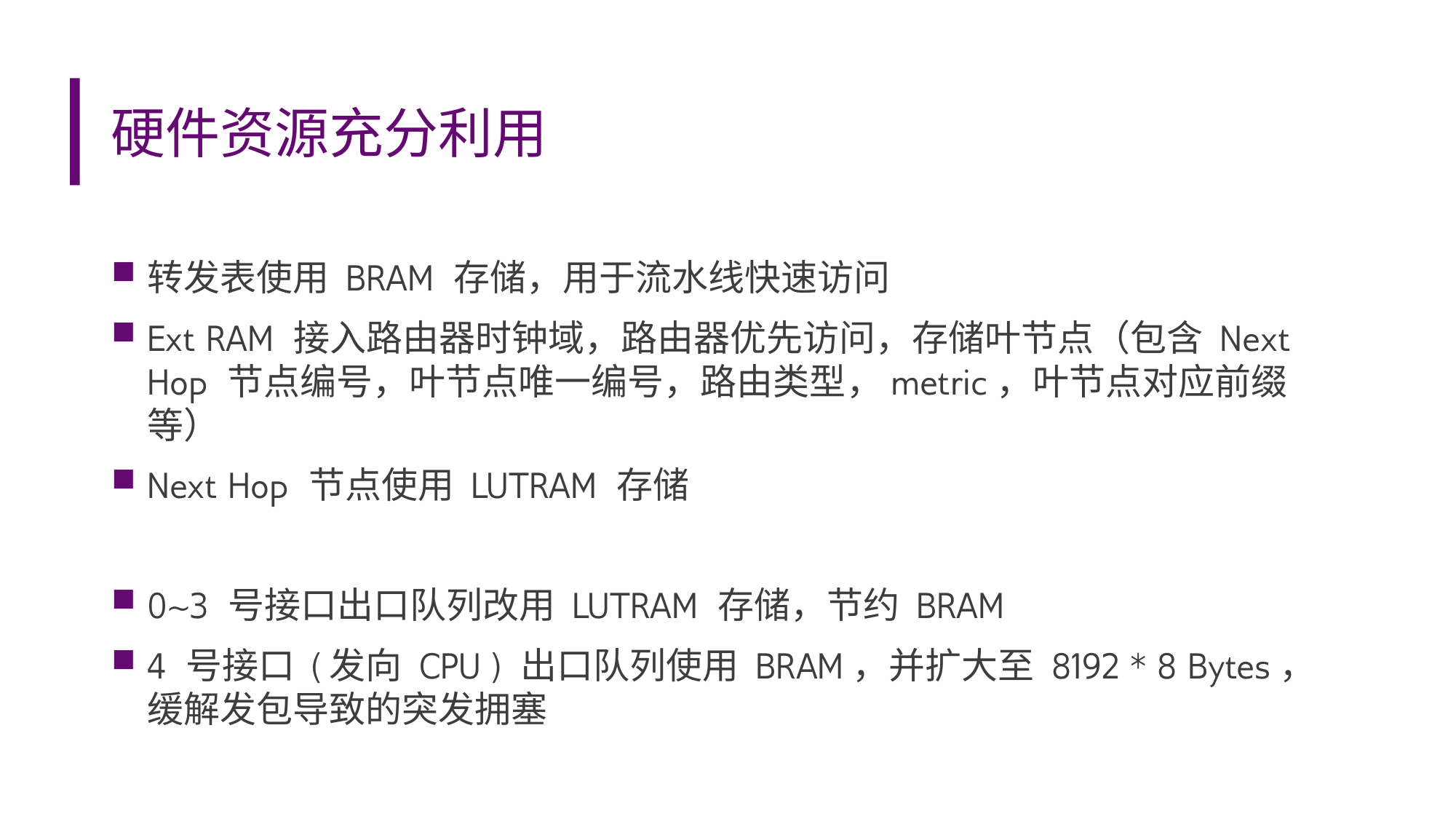

# 硬件资源充分利用
转发表使用 BRAM 存储，用于流水线快速访问
Ext RAM 接入路由器时钟域，路由器优先访问，存储叶节点（包含 Next Hop 节点编号，叶节点唯一编号，路由类型，metric，叶节点对应前缀等）
Next Hop 节点使用 LUTRAM 存储

0~3 号接口出口队列改用 LUTRAM 存储，节约 BRAM
4 号接口 (发向 CPU ) 出口队列使用 BRAM，并扩大至 8192 * 8 Bytes，缓解发包导致的突发拥塞